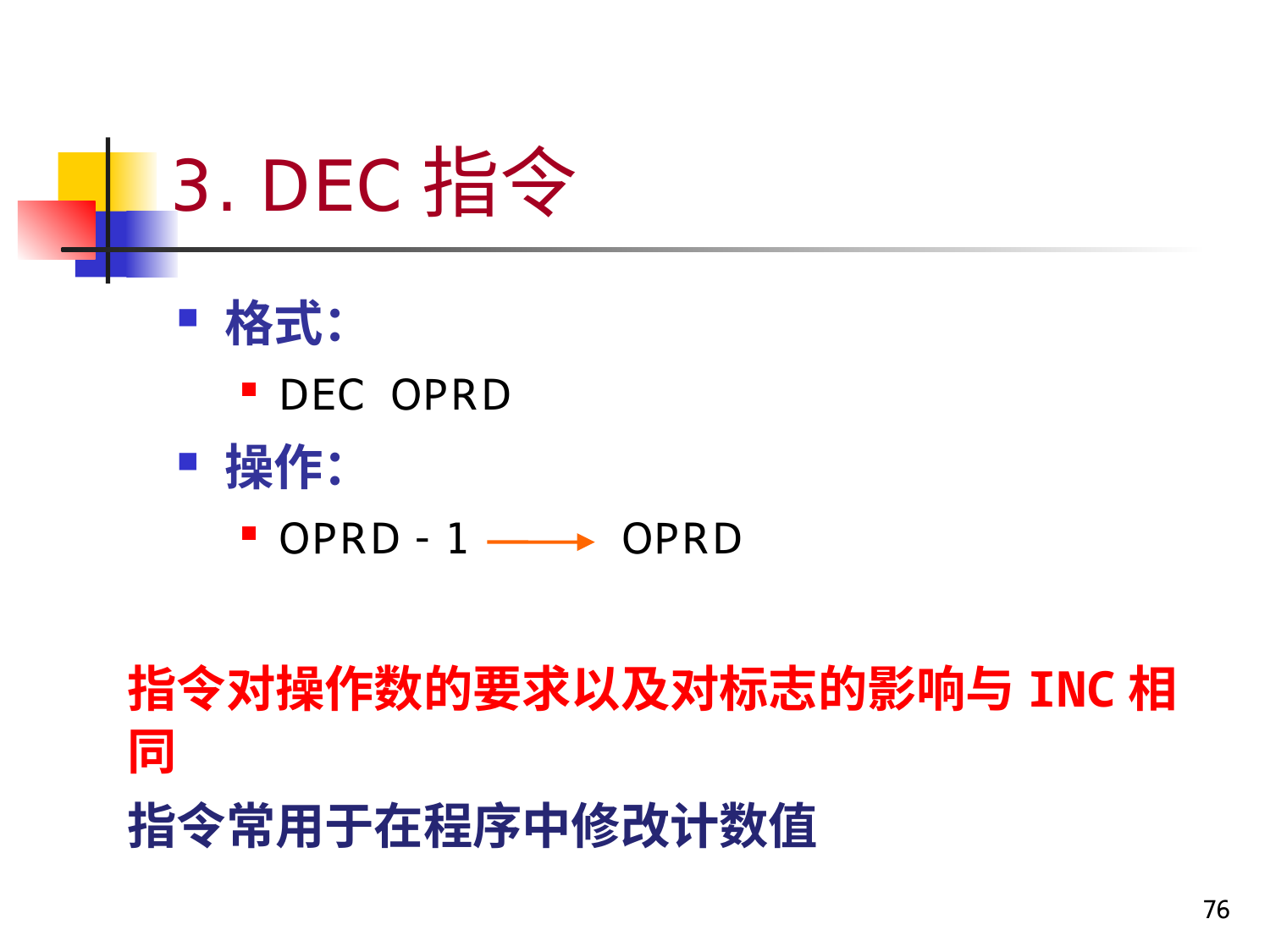

# 3. DEC指令
格式：
DEC  OPRD
操作：
OPRD - 1            OPRD

指令对操作数的要求以及对标志的影响与INC相同
指令常用于在程序中修改计数值
76